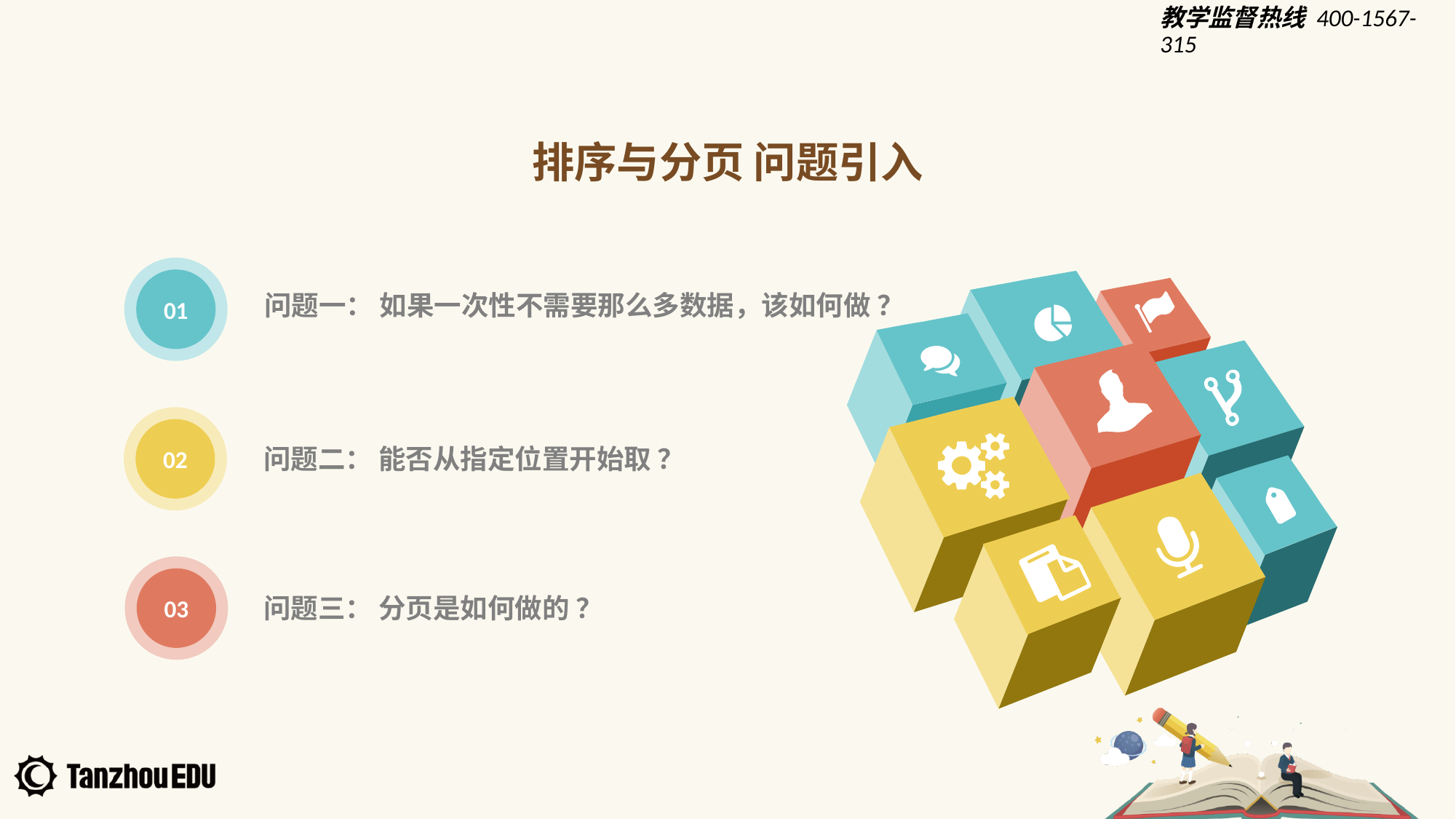

排序与分页 问题引入

01

问题一： 如果一次性不需要那么多数据，该如何做 ？

02

问题二： 能否从指定位置开始取 ？

03
问题三： 分页是如何做的 ？